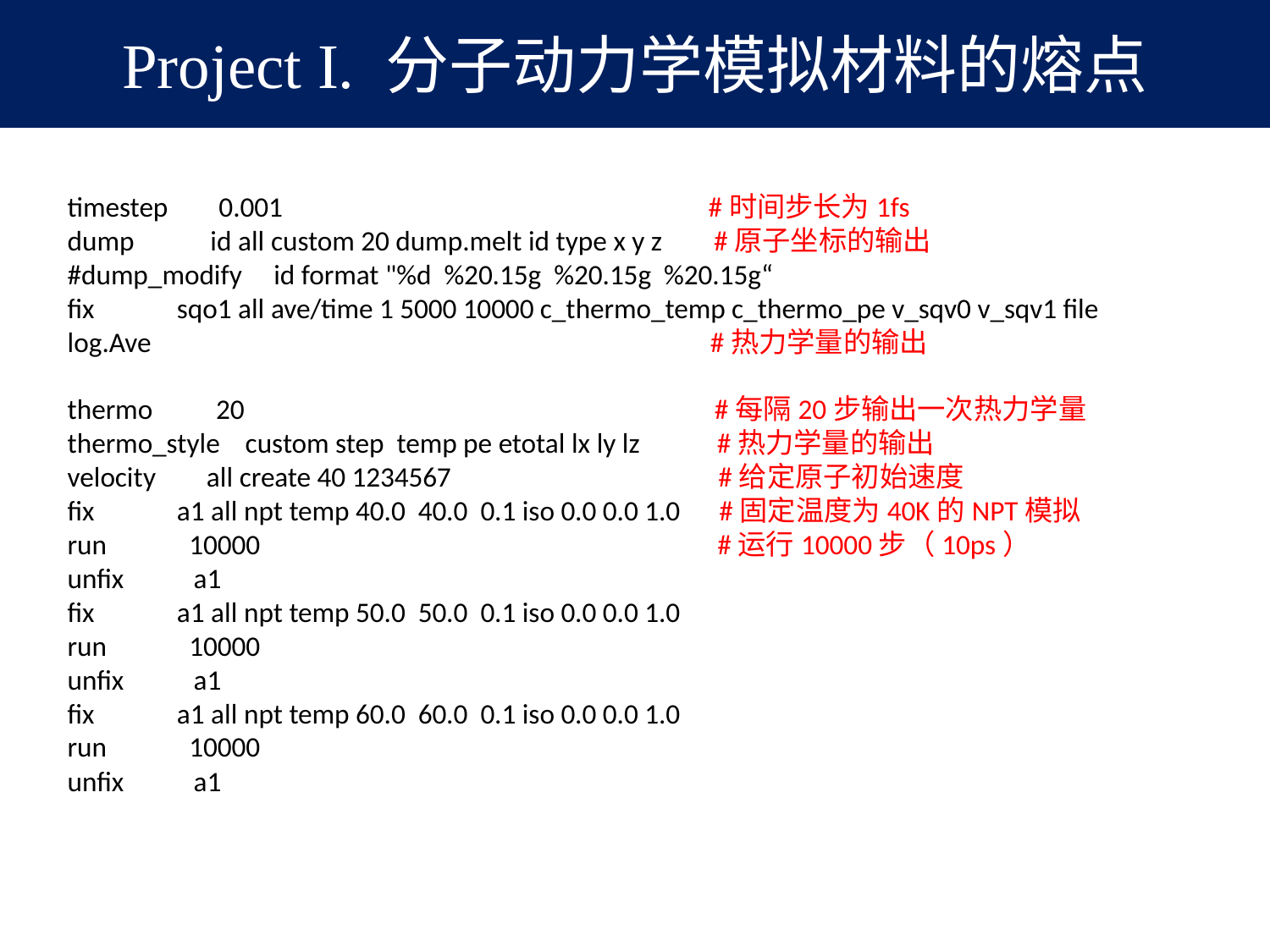

Project I. 分子动力学模拟材料的熔点

timestep        0.001                                                                   #时间步长为1fs
dump            id all custom 20 dump.melt id type x y z        #原子坐标的输出
#dump_modify     id format "%d  %20.15g  %20.15g  %20.15g“
fix             sqo1 all ave/time 1 5000 10000 c_thermo_temp c_thermo_pe v_sqv0 v_sqv1 file log.Ave                                                                                        #热力学量的输出

thermo          20                                                                          #每隔20步输出一次热力学量
thermo_style    custom step  temp pe etotal lx ly lz            #热力学量的输出
velocity        all create 40 1234567                                          #给定原子初始速度
fix             a1 all npt temp 40.0  40.0  0.1 iso 0.0 0.0 1.0      #固定温度为40K的NPT模拟
run             10000                                                                        #运行10000步（10ps）
unfix           a1
fix             a1 all npt temp 50.0  50.0  0.1 iso 0.0 0.0 1.0
run             10000
unfix           a1
fix             a1 all npt temp 60.0  60.0  0.1 iso 0.0 0.0 1.0
run             10000
unfix           a1